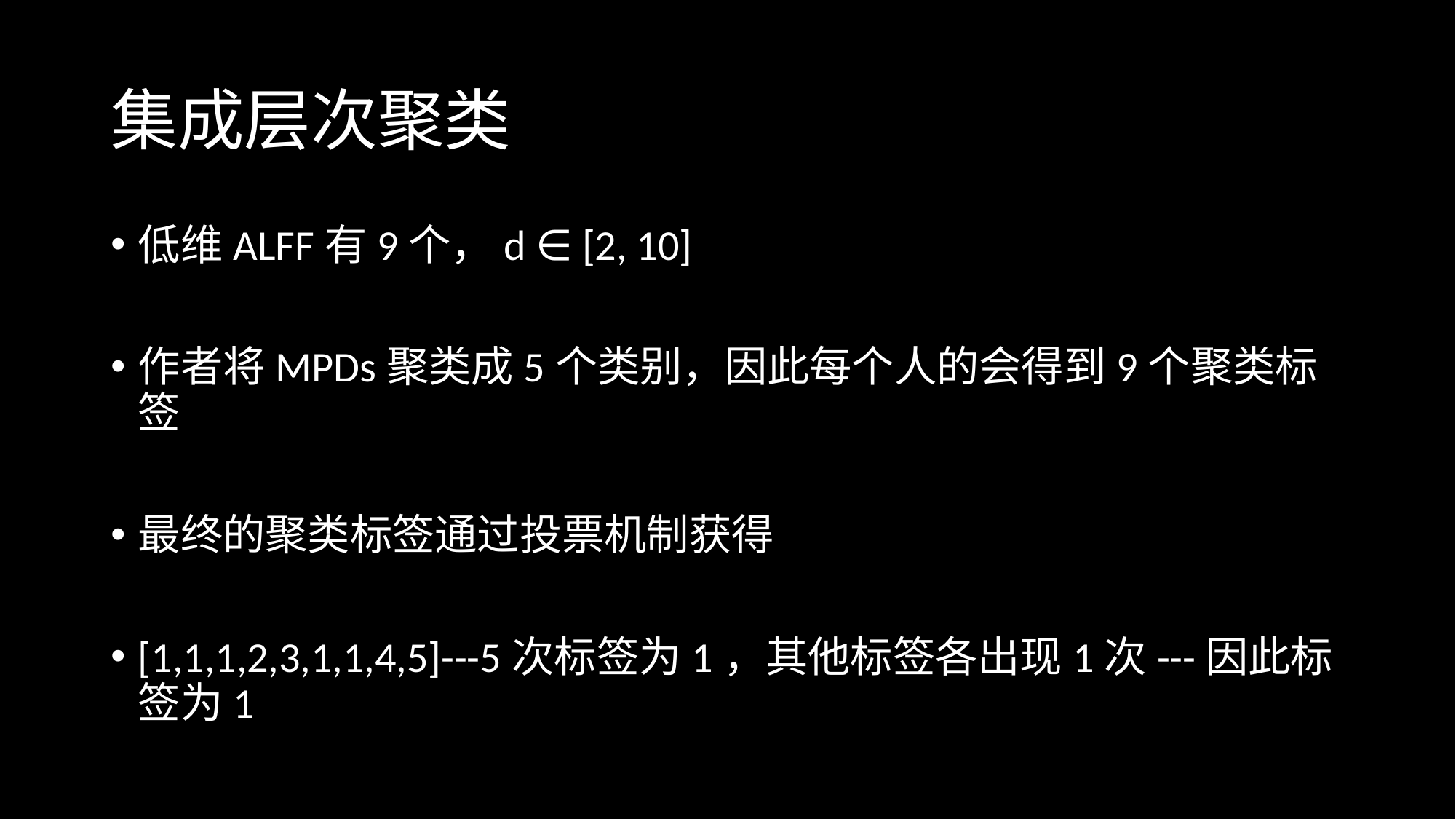

# 集成层次聚类
低维ALFF有9个，d ∈ [2, 10]

作者将MPDs聚类成5个类别，因此每个人的会得到9个聚类标签

最终的聚类标签通过投票机制获得

[1,1,1,2,3,1,1,4,5]---5次标签为1，其他标签各出现1次---因此标签为1